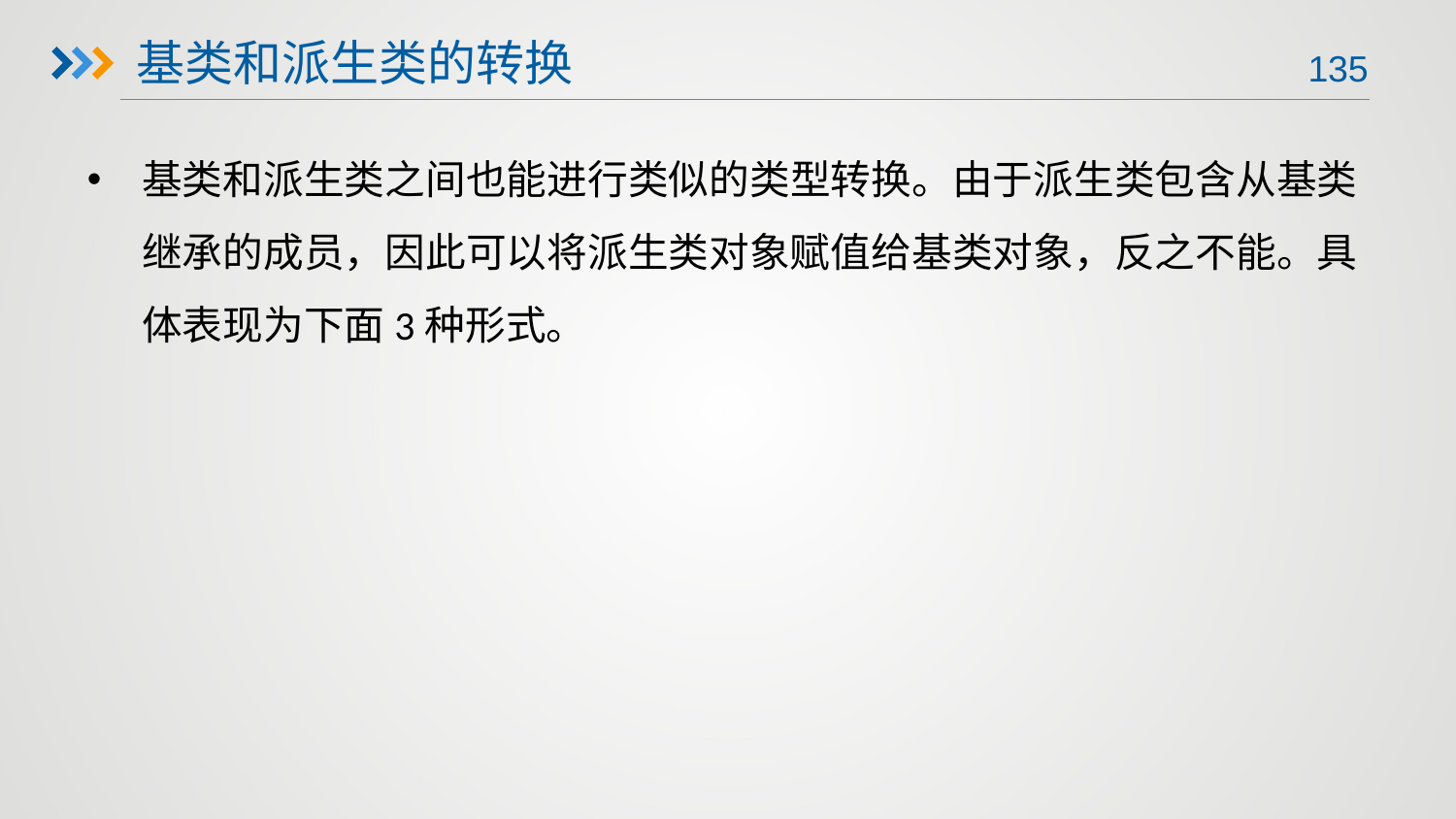

基类和派生类的转换
基类和派生类之间也能进行类似的类型转换。由于派生类包含从基类继承的成员，因此可以将派生类对象赋值给基类对象，反之不能。具体表现为下面3种形式。